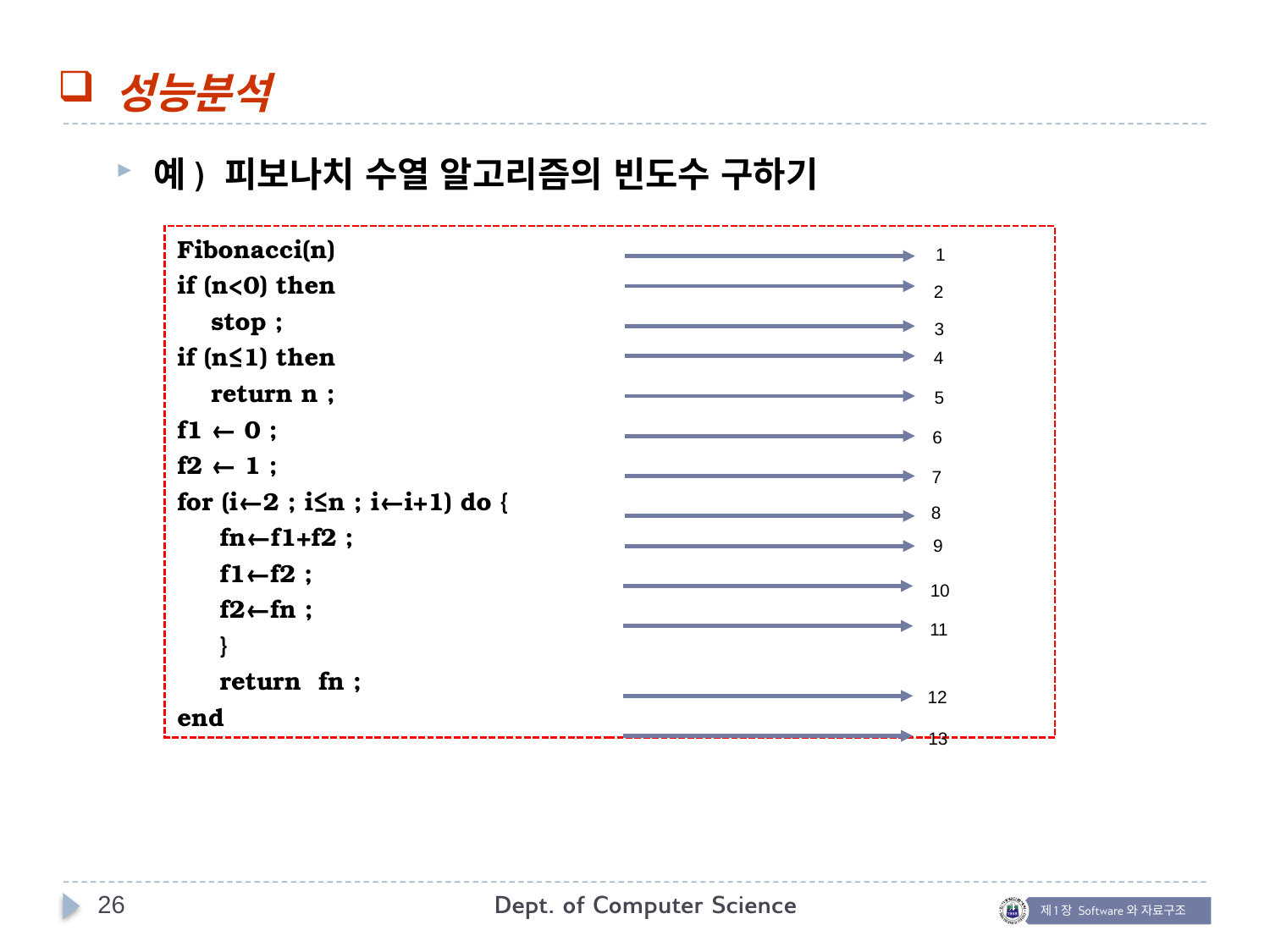

성능분석
예) 피보나치 수열 알고리즘의 빈도수 구하기

Fibonacci(n)
if (n<0) then
    stop ;
if (n≤1) then
    return n ;
f1 ← 0 ;
f2 ← 1 ;
for (i←2 ; i≤n ; i←i+1) do {
     fn←f1+f2 ;
     f1←f2 ;
     f2←fn ;
     }
     return  fn ;
end
1
2
3
4
5
6
7
8
9
10
11
12
13
26
Dept. of Computer Science